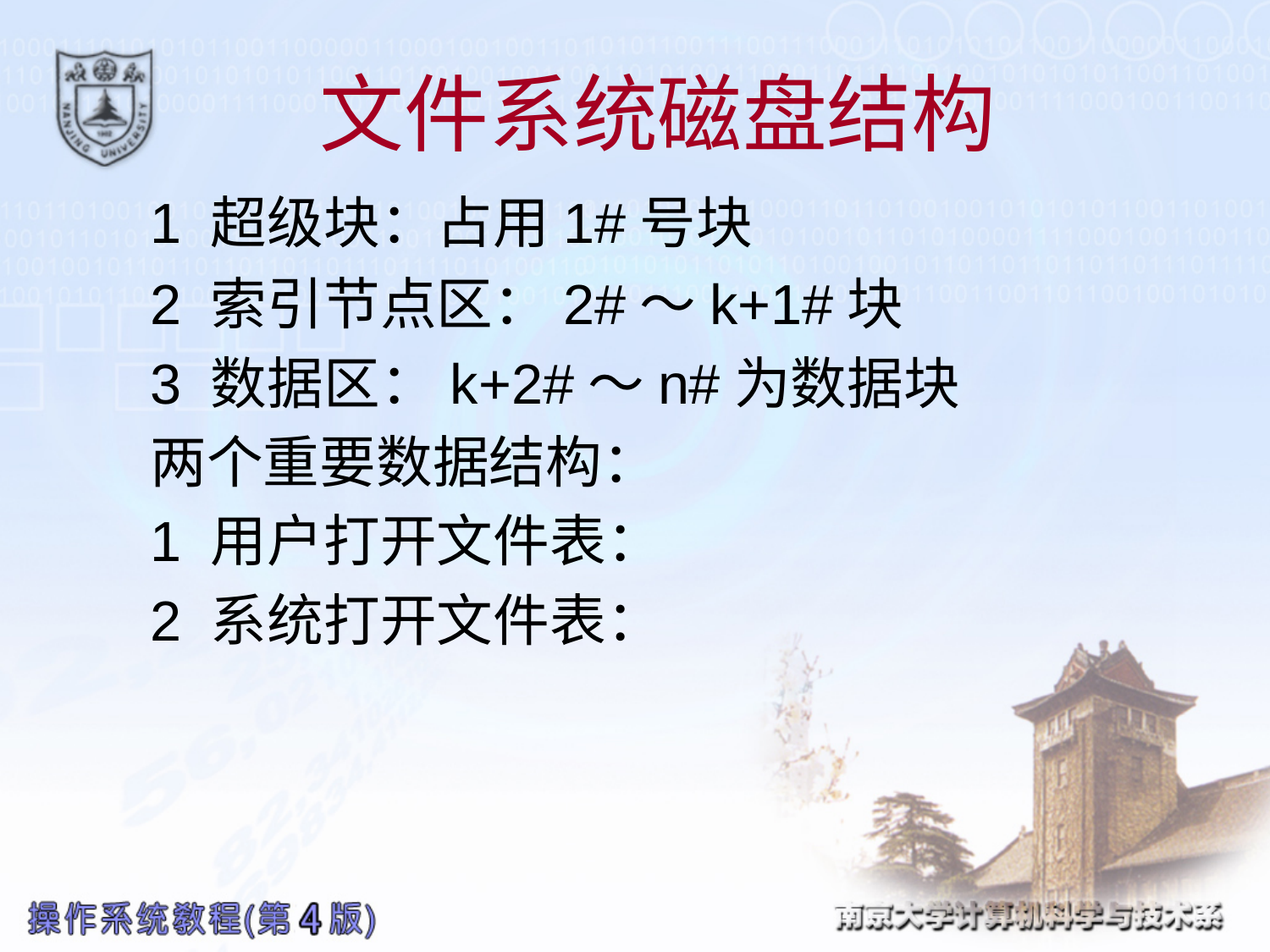

# 文件系统磁盘结构
1 超级块：占用1#号块
2 索引节点区：2#～k+1#块
3 数据区：k+2#～n#为数据块
两个重要数据结构：
1 用户打开文件表：
2 系统打开文件表：